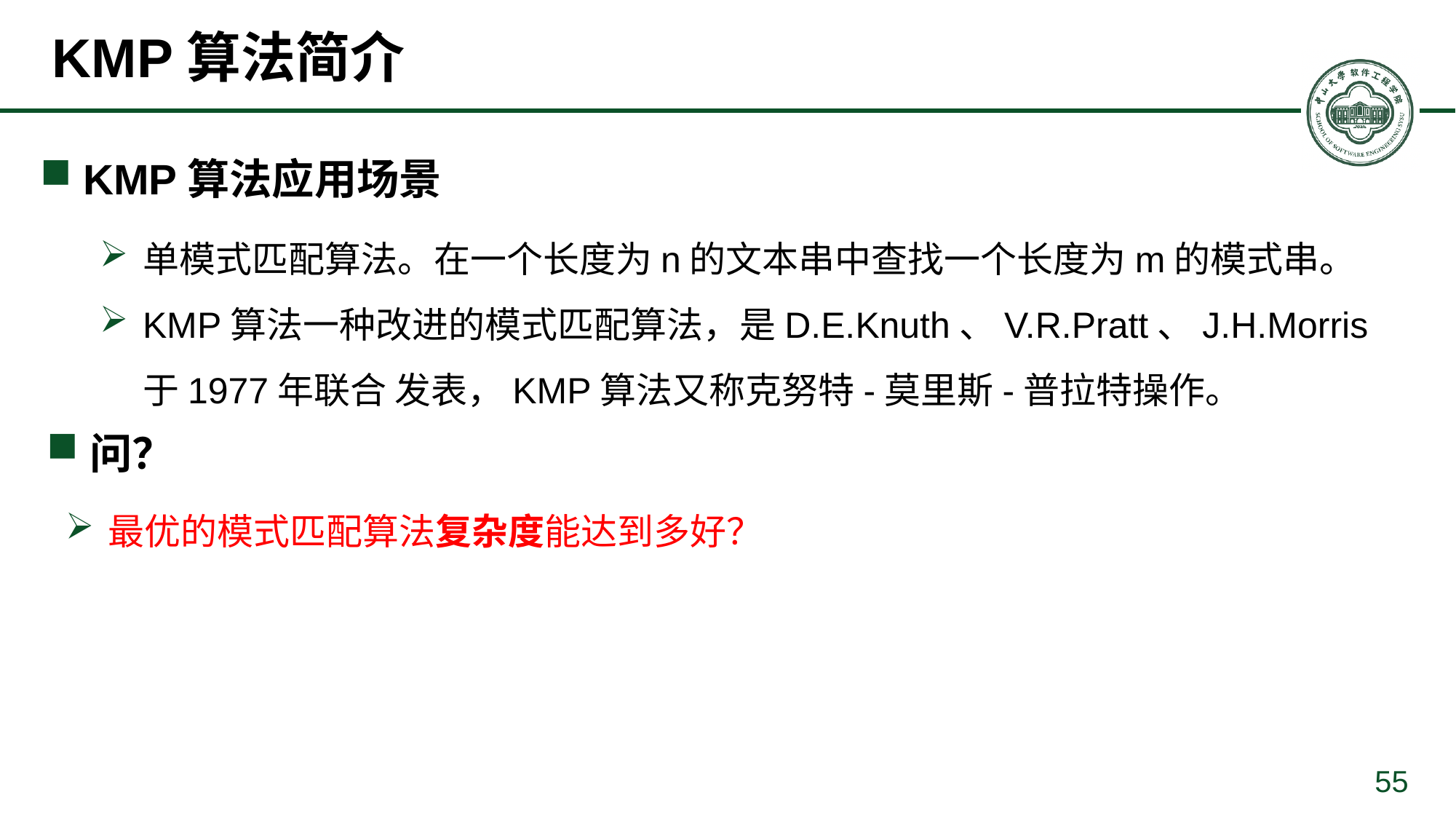

# KMP算法简介
KMP算法应用场景
单模式匹配算法。在一个长度为n的文本串中查找一个长度为m的模式串。
KMP算法一种改进的模式匹配算法，是D.E.Knuth、V.R.Pratt、J.H.Morris于1977年联合 发表，KMP算法又称克努特-莫里斯-普拉特操作。
问？
最优的模式匹配算法复杂度能达到多好？
55